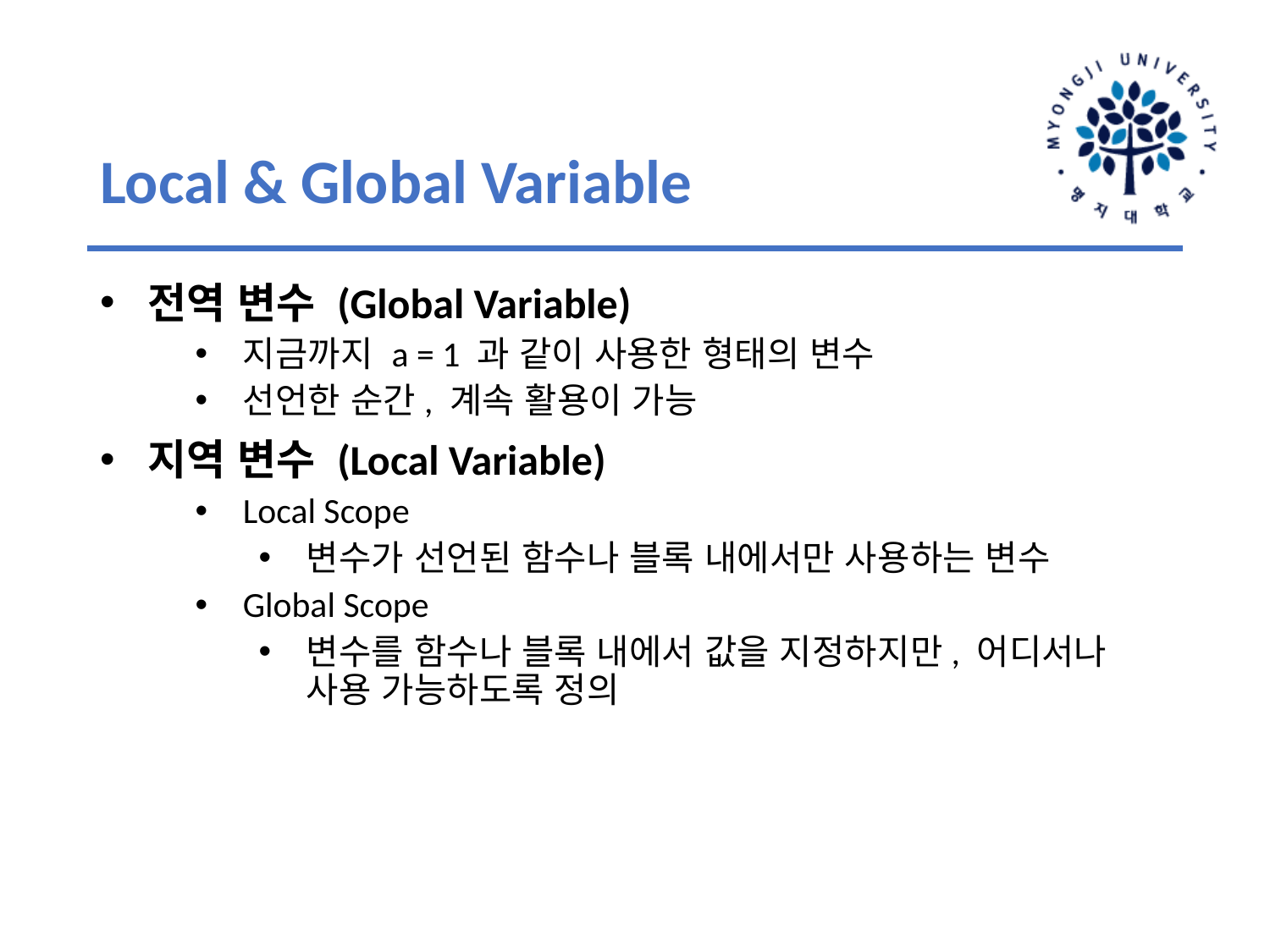

# Local & Global Variable
전역 변수 (Global Variable)
지금까지 a = 1 과 같이 사용한 형태의 변수
선언한 순간, 계속 활용이 가능
지역 변수 (Local Variable)
Local Scope
변수가 선언된 함수나 블록 내에서만 사용하는 변수
Global Scope
변수를 함수나 블록 내에서 값을 지정하지만, 어디서나 사용 가능하도록 정의